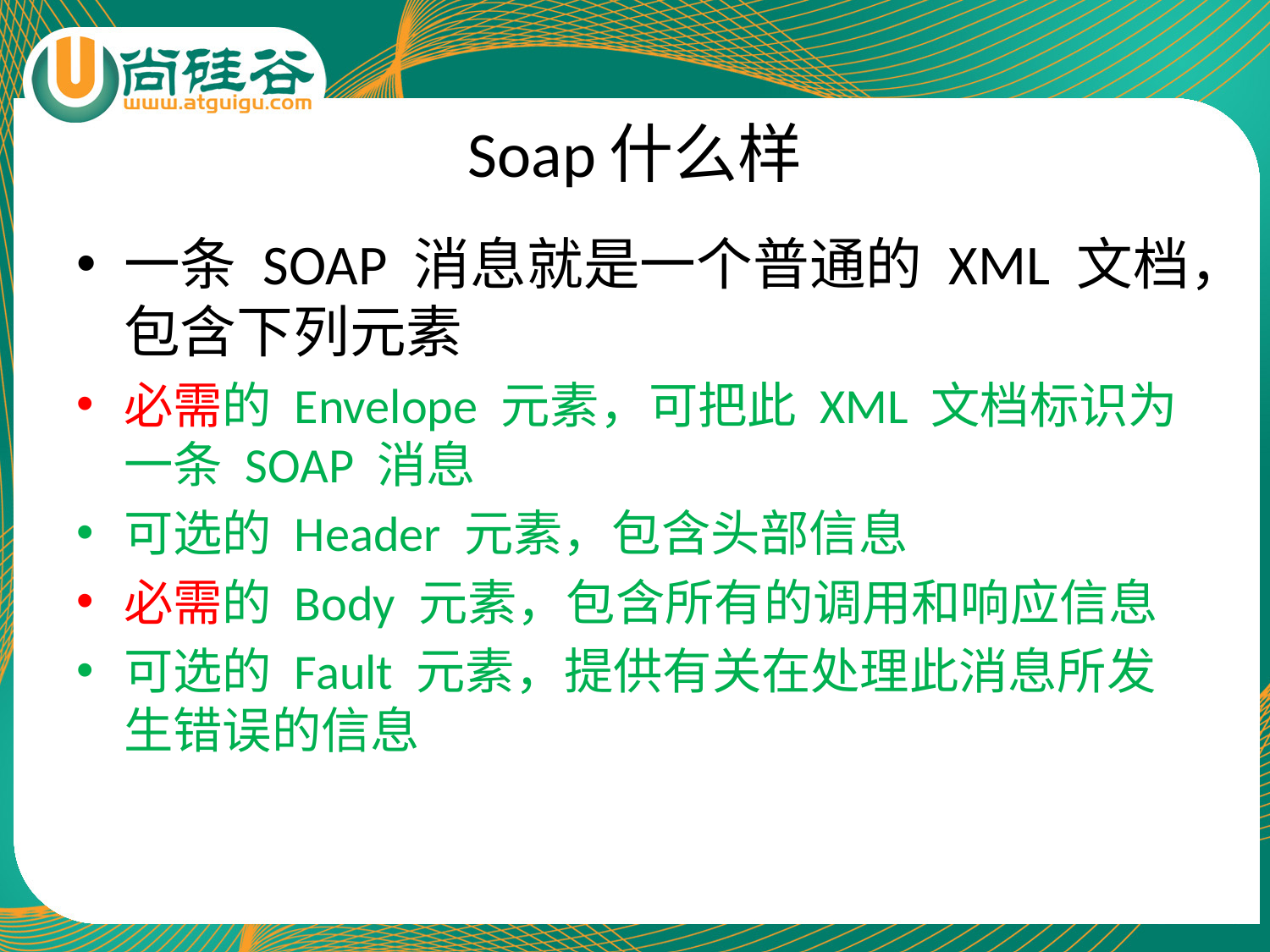

# Soap什么样
一条 SOAP 消息就是一个普通的 XML 文档，包含下列元素
必需的 Envelope 元素，可把此 XML 文档标识为一条 SOAP 消息
可选的 Header 元素，包含头部信息
必需的 Body 元素，包含所有的调用和响应信息
可选的 Fault 元素，提供有关在处理此消息所发生错误的信息